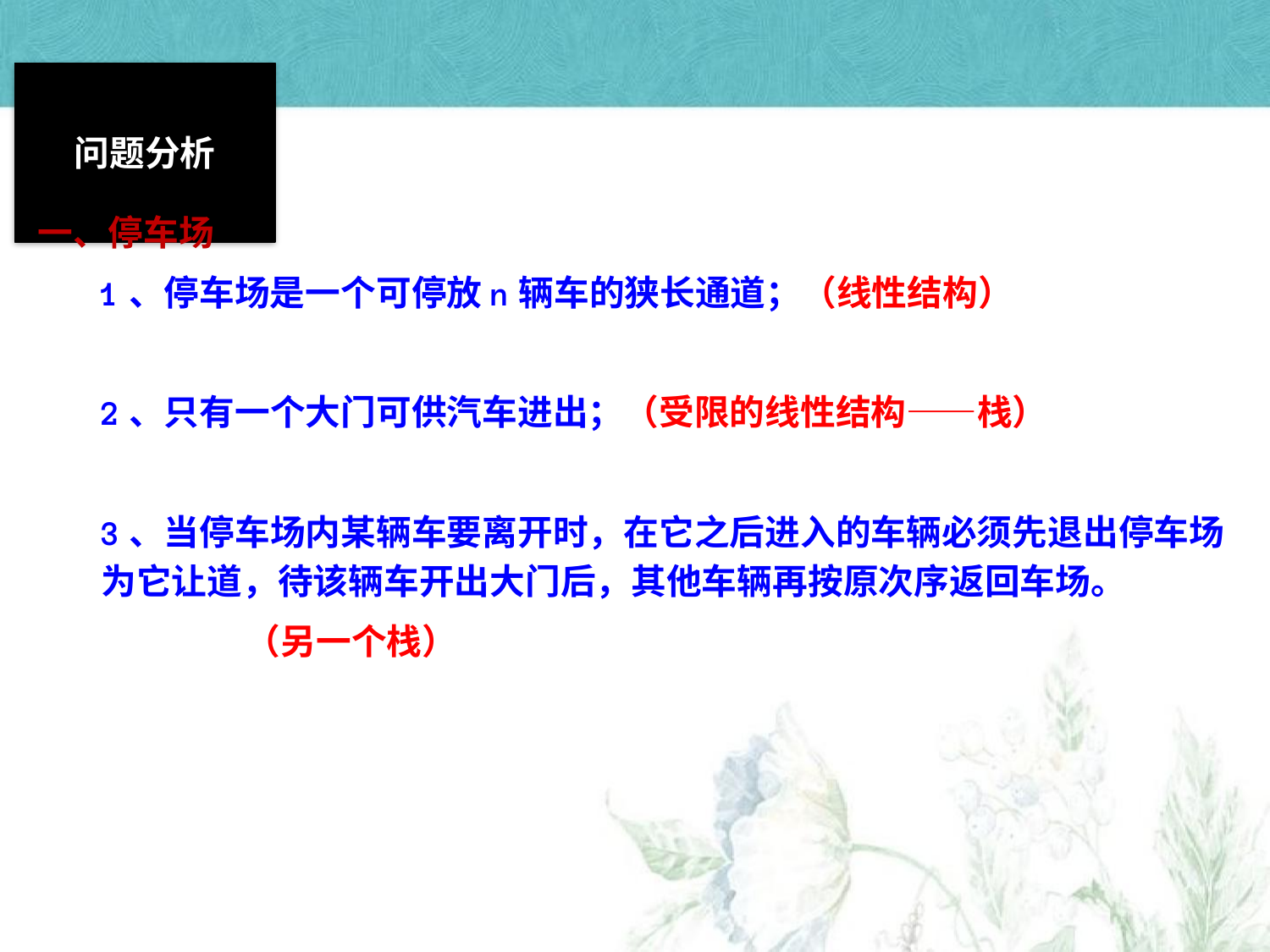

# 问题分析
一、停车场
1、停车场是一个可停放n辆车的狭长通道；（线性结构）

2、只有一个大门可供汽车进出；（受限的线性结构——栈）

3、当停车场内某辆车要离开时，在它之后进入的车辆必须先退出停车场为它让道，待该辆车开出大门后，其他车辆再按原次序返回车场。
                  （另一个栈）